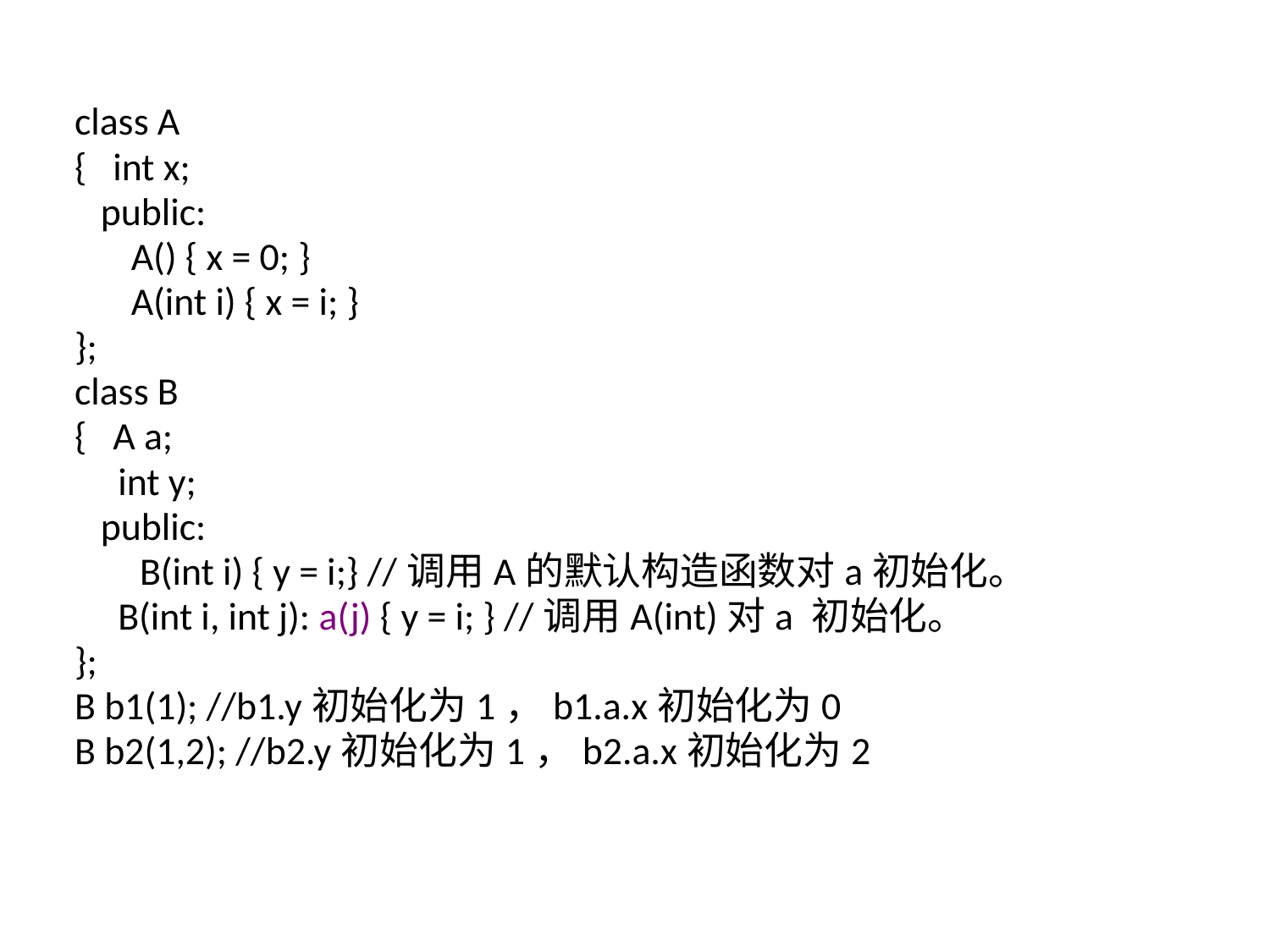

class A
{   int x;
   public:
	 A() { x = 0; }
	 A(int i) { x = i; }
};
class B
{   A a;
     int y;
   public:
	  B(int i) { y = i;} //调用A的默认构造函数对a初始化。
     B(int i, int j): a(j) { y = i; } //调用A(int)对a 初始化。
};
B b1(1); //b1.y初始化为1，b1.a.x初始化为0
B b2(1,2); //b2.y初始化为1，b2.a.x初始化为2